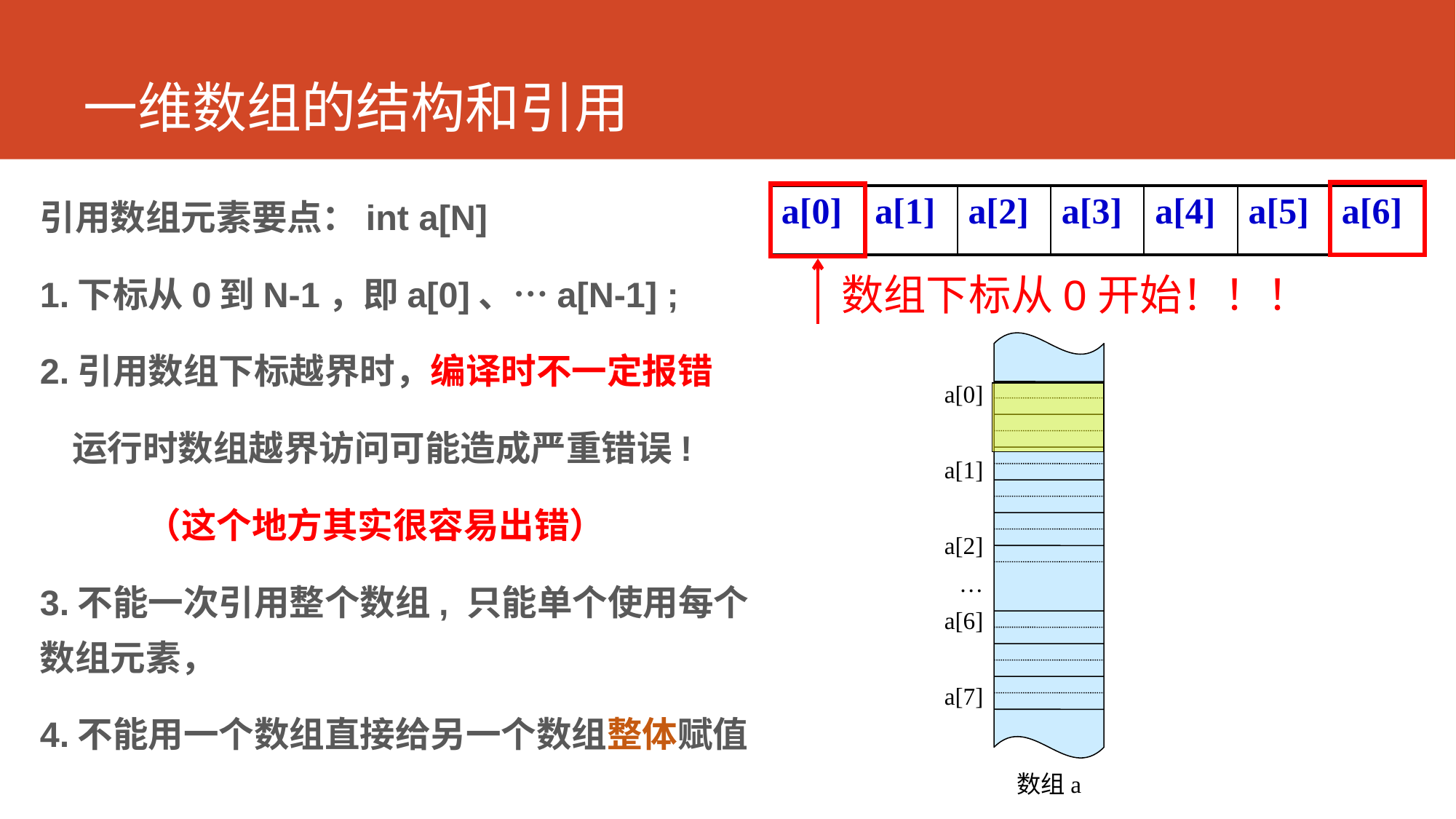

# 一维数组的结构和引用
引用数组元素要点：int a[N]
1.下标从0到N-1，即a[0]、…a[N-1] ;
2.引用数组下标越界时，编译时不一定报错
   运行时数组越界访问可能造成严重错误!
	（这个地方其实很容易出错）
3.不能一次引用整个数组, 只能单个使用每个数组元素，
4.不能用一个数组直接给另一个数组整体赋值

| a[0] | a[1] | a[2] | a[3] | a[4] | a[5] | a[6] |
| --- | --- | --- | --- | --- | --- | --- |
数组下标从0开始！！！

a[0]

a[1]

a[2]
…
a[6]

a[7]

数组a